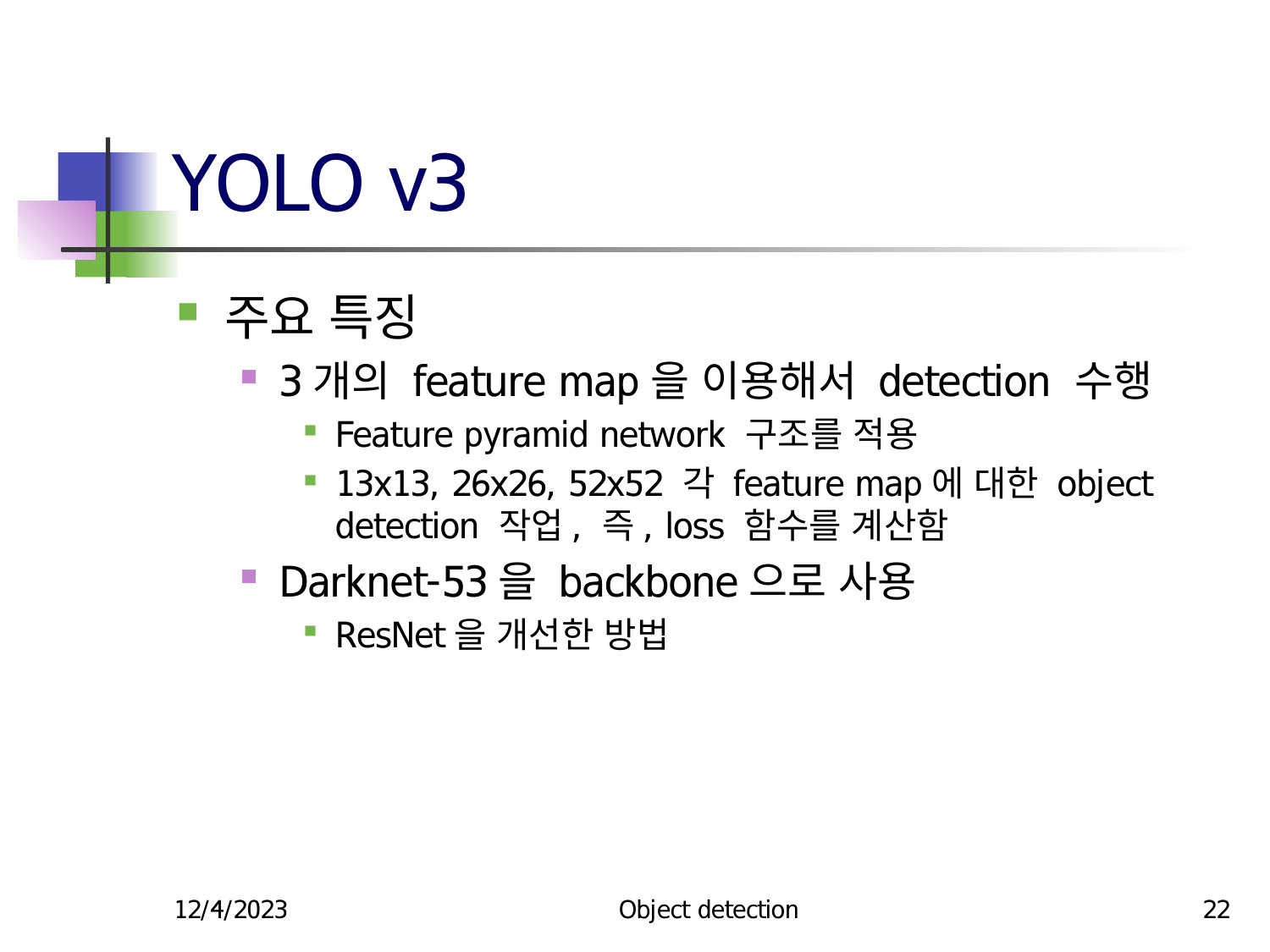

# YOLO v3
주요 특징
3개의 feature map을 이용해서 detection 수행
Feature pyramid network 구조를 적용
13x13, 26x26, 52x52 각 feature map에 대한 object detection 작업, 즉, loss 함수를 계산함
Darknet-53을 backbone으로 사용
ResNet을 개선한 방법
12/4/2023
Object detection
22